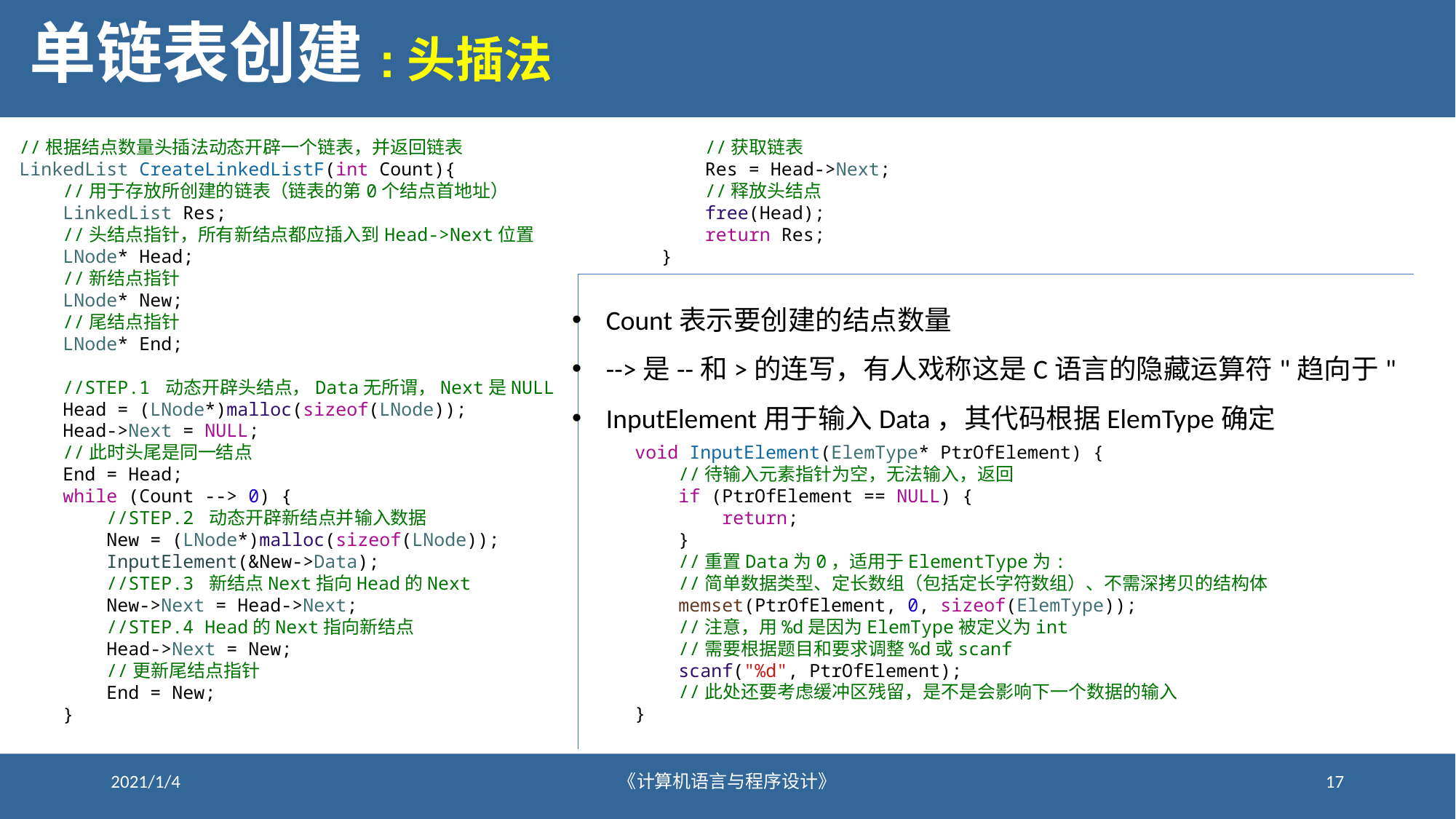

# 单链表创建:头插法
//根据结点数量头插法动态开辟一个链表，并返回链表
LinkedList CreateLinkedListF(int Count){
    //用于存放所创建的链表（链表的第0个结点首地址）
    LinkedList Res;
    //头结点指针，所有新结点都应插入到Head->Next位置
    LNode* Head;
    //新结点指针
    LNode* New;
    //尾结点指针
    LNode* End;

    //STEP.1 动态开辟头结点，Data无所谓，Next是NULL
    Head = (LNode*)malloc(sizeof(LNode));
    Head->Next = NULL;
    //此时头尾是同一结点
    End = Head;
    while (Count --> 0) {
        //STEP.2 动态开辟新结点并输入数据
        New = (LNode*)malloc(sizeof(LNode));
        InputElement(&New->Data);
        //STEP.3 新结点Next指向Head的Next
        New->Next = Head->Next;
        //STEP.4 Head的Next指向新结点
        Head->Next = New;
        //更新尾结点指针
        End = New;
    }

    //获取链表
    Res = Head->Next;
    //释放头结点
    free(Head);
    return Res;
}
Count表示要创建的结点数量
-->是--和>的连写，有人戏称这是C语言的隐藏运算符"趋向于"
InputElement用于输入Data，其代码根据ElemType确定
void InputElement(ElemType* PtrOfElement) {
    //待输入元素指针为空，无法输入，返回
    if (PtrOfElement == NULL) {
        return;
    }
    //重置Data为0，适用于ElementType为:
    //简单数据类型、定长数组（包括定长字符数组）、不需深拷贝的结构体
    memset(PtrOfElement, 0, sizeof(ElemType));
    //注意，用%d是因为ElemType被定义为int
    //需要根据题目和要求调整%d或scanf
    scanf("%d", PtrOfElement);
    //此处还要考虑缓冲区残留，是不是会影响下一个数据的输入
}
2021/1/4
《计算机语言与程序设计》
17